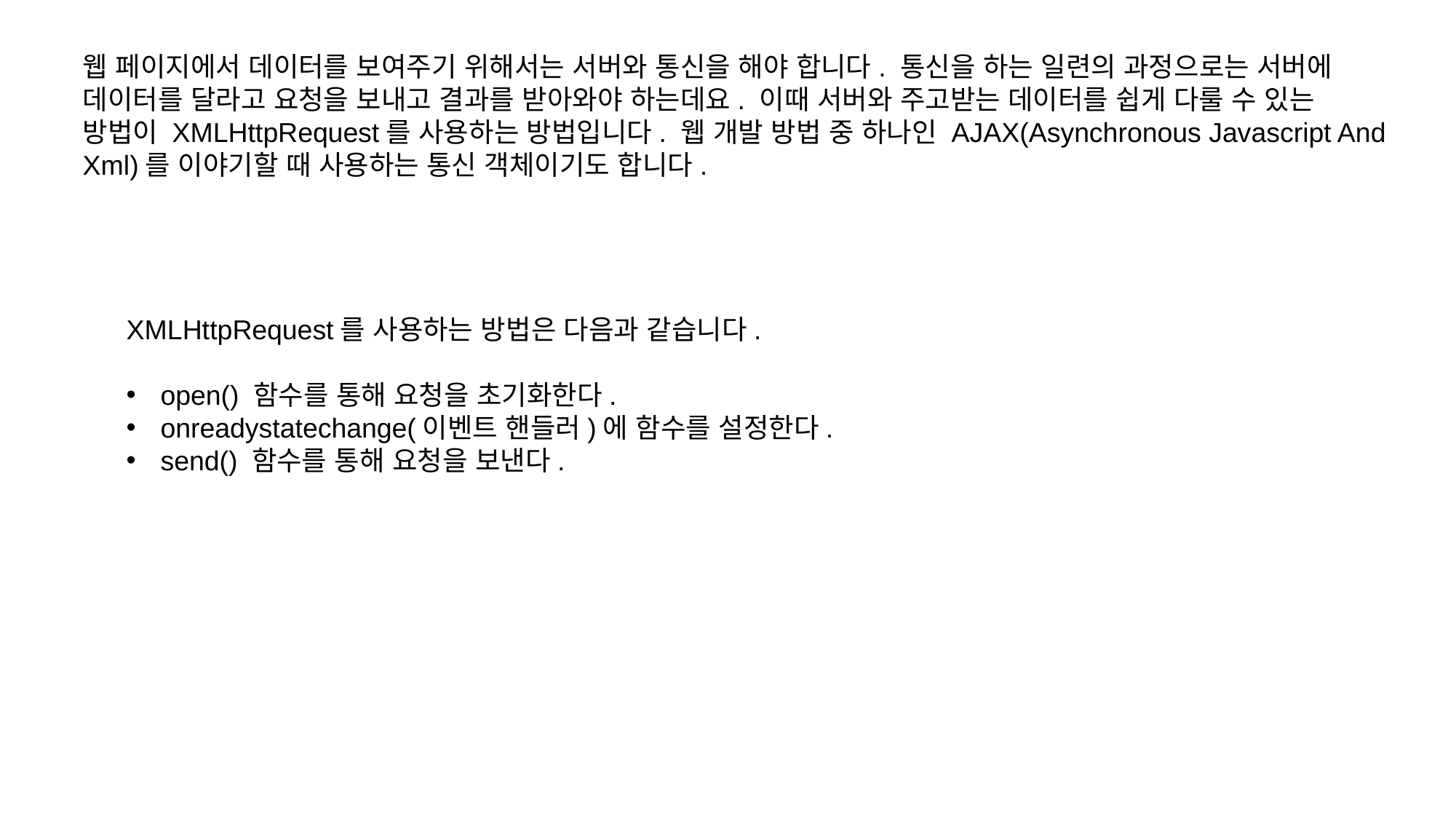

웹 페이지에서 데이터를 보여주기 위해서는 서버와 통신을 해야 합니다. 통신을 하는 일련의 과정으로는 서버에 데이터를 달라고 요청을 보내고 결과를 받아와야 하는데요. 이때 서버와 주고받는 데이터를 쉽게 다룰 수 있는 방법이 XMLHttpRequest를 사용하는 방법입니다. 웹 개발 방법 중 하나인 AJAX(Asynchronous Javascript And Xml)를 이야기할 때 사용하는 통신 객체이기도 합니다.
XMLHttpRequest를 사용하는 방법은 다음과 같습니다.

open() 함수를 통해 요청을 초기화한다.
onreadystatechange(이벤트 핸들러)에 함수를 설정한다.
send() 함수를 통해 요청을 보낸다.